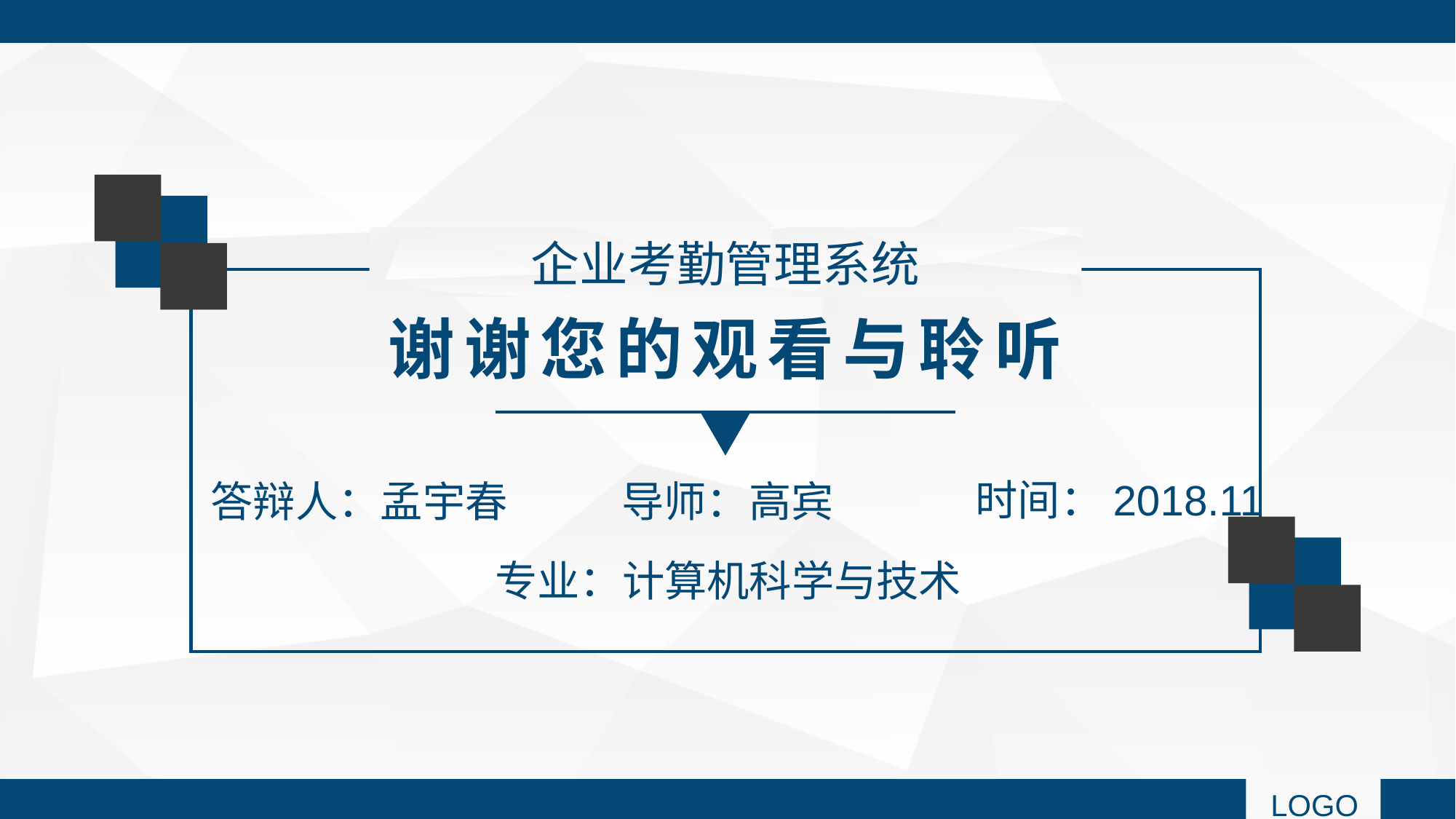

企业考勤管理系统

谢谢您的观看与聆听

时间：2018.11
答辩人：孟宇春
导师：高宾

专业：计算机科学与技术

LOGO